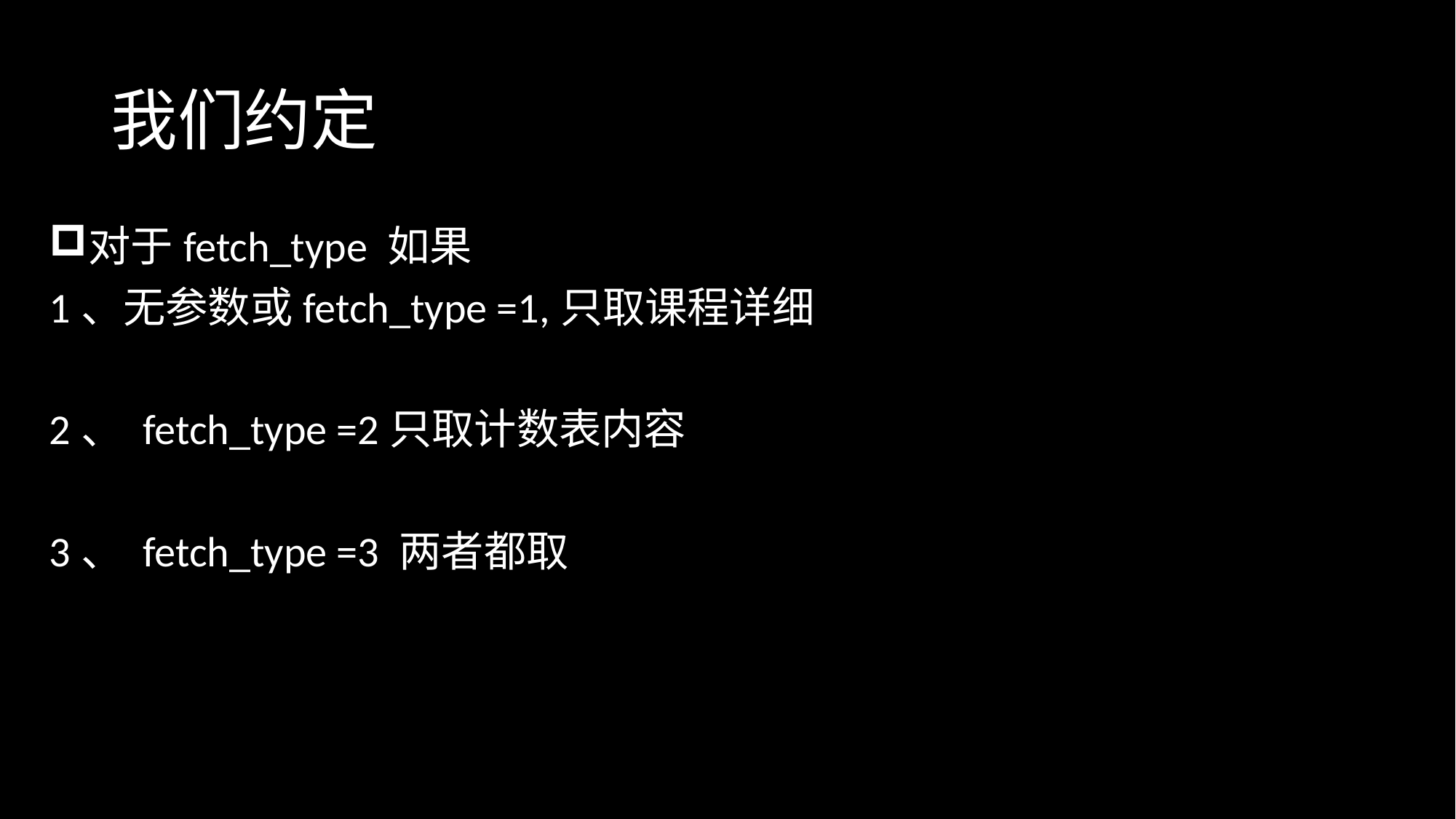

# 我们约定

对于fetch_type 如果
1、无参数或fetch_type =1,只取课程详细

2、 fetch_type =2只取计数表内容

3、 fetch_type =3 两者都取